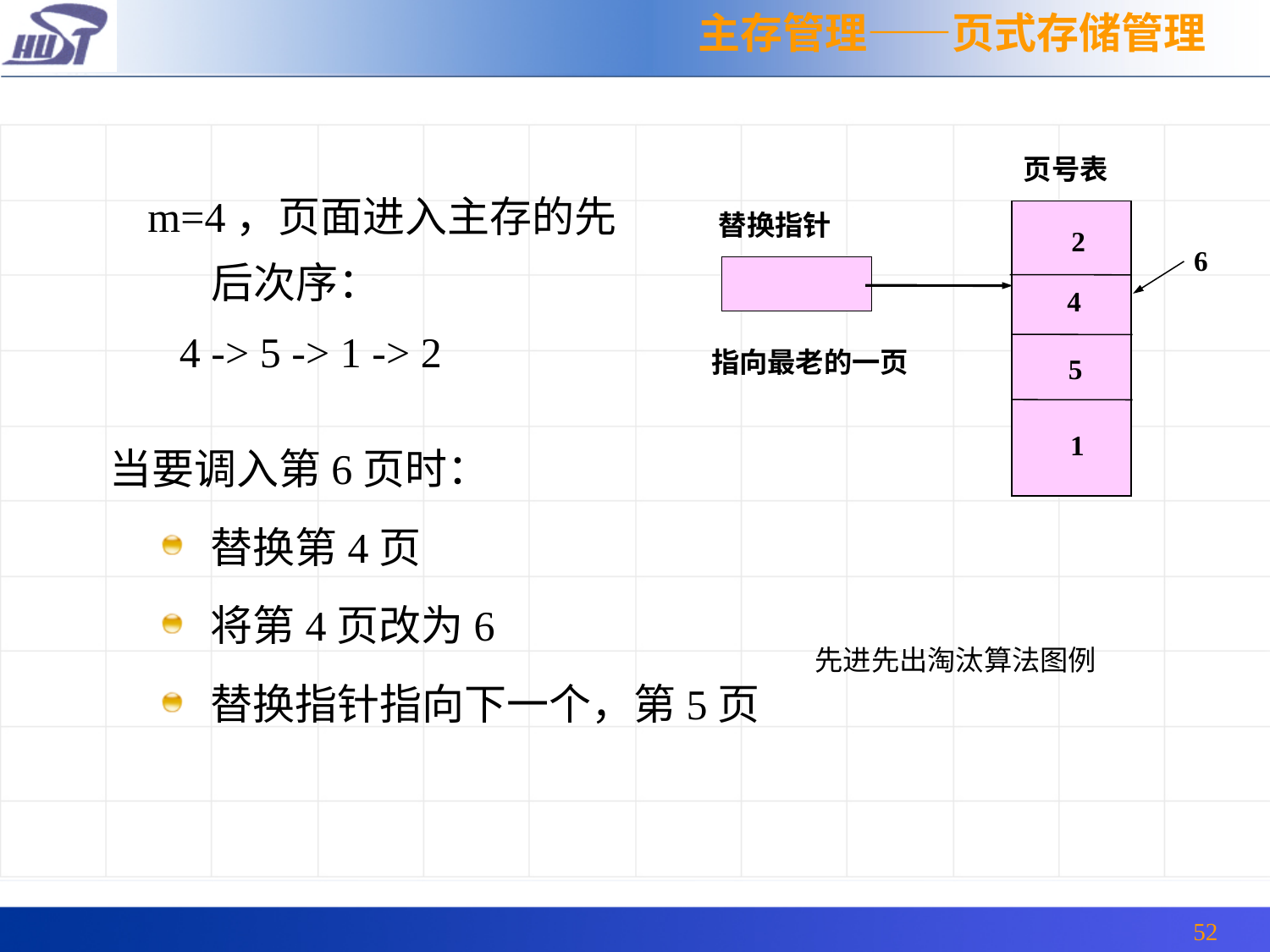

主存管理——页式存储管理
页号表

 2

   4

   5

   1
m=4，页面进入主存的先后次序：
         4 -> 5 -> 1 -> 2
替换指针

指向最老的一页
6

         当要调入第6页时：
替换第4页
将第4页改为6
替换指针指向下一个，第5页
先进先出淘汰算法图例
52